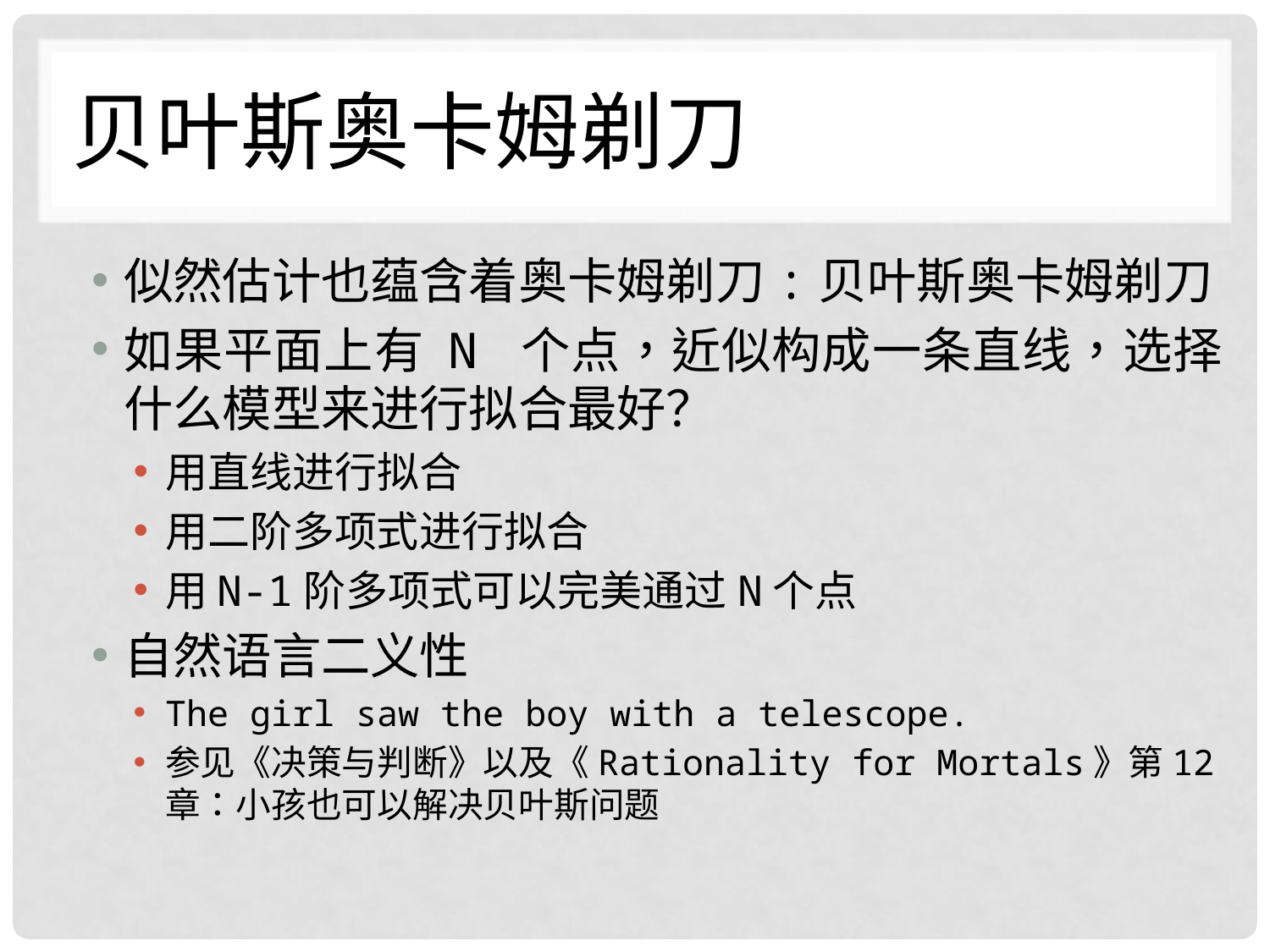

# 贝叶斯奥卡姆剃刀
似然估计也蕴含着奥卡姆剃刀:贝叶斯奥卡姆剃刀
如果平面上有 N 个点，近似构成一条直线，选择什么模型来进行拟合最好？
用直线进行拟合
用二阶多项式进行拟合
用N-1阶多项式可以完美通过N个点
自然语言二义性
The girl saw the boy with a telescope.
参见《决策与判断》以及《Rationality for Mortals》第12章：小孩也可以解决贝叶斯问题